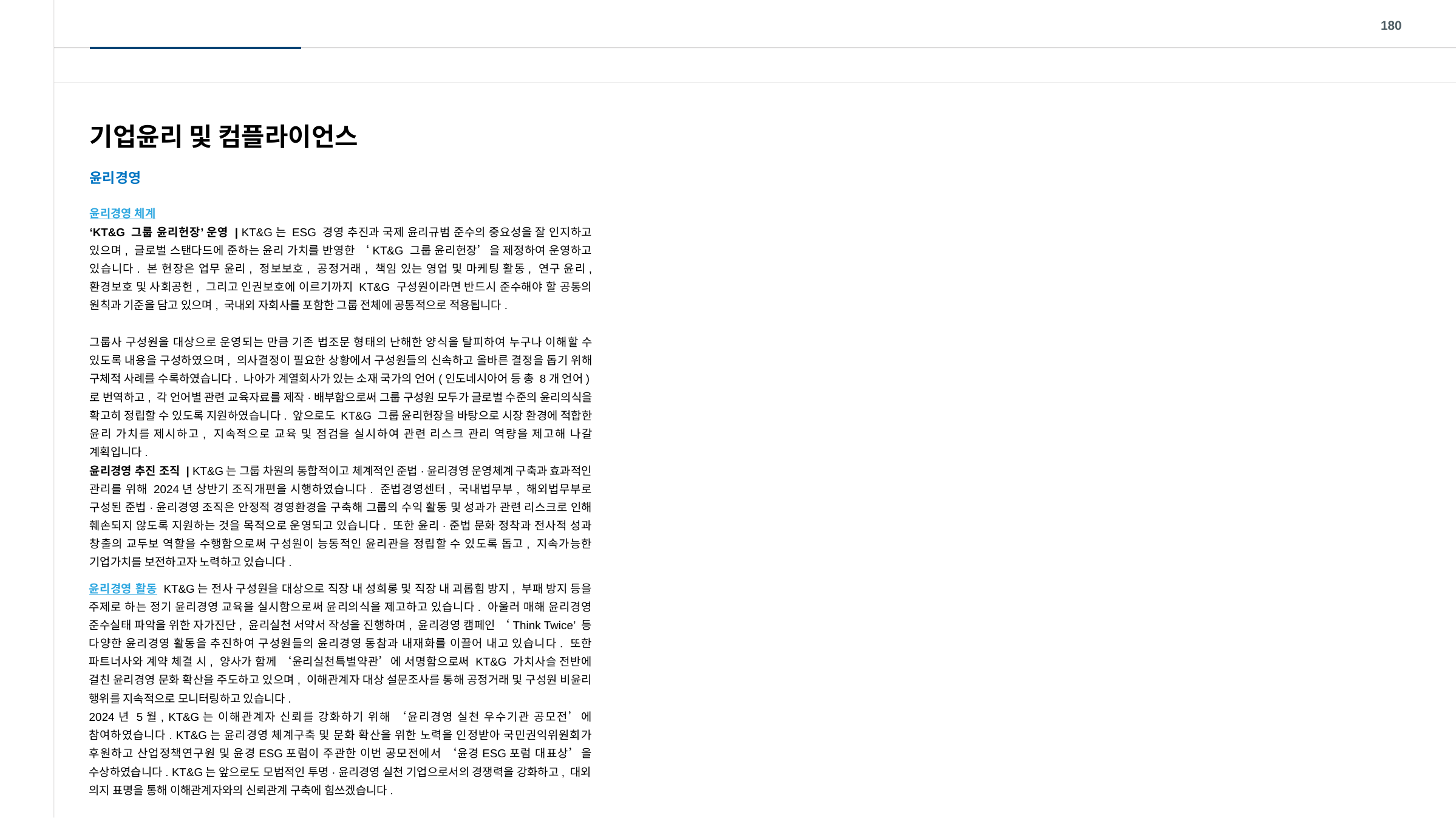

180
기업윤리 및 컴플라이언스
윤리경영
윤리경영 체계
‘KT&G 그룹 윤리헌장’ 운영 | KT&G는 ESG 경영 추진과 국제 윤리규범 준수의 중요성을 잘 인지하고 있으며, 글로벌 스탠다드에 준하는 윤리 가치를 반영한 ‘KT&G 그룹 윤리헌장’을 제정하여 운영하고 있습니다. 본 헌장은 업무 윤리, 정보보호, 공정거래, 책임 있는 영업 및 마케팅 활동, 연구 윤리, 환경보호 및 사회공헌, 그리고 인권보호에 이르기까지 KT&G 구성원이라면 반드시 준수해야 할 공통의 원칙과 기준을 담고 있으며, 국내외 자회사를 포함한 그룹 전체에 공통적으로 적용됩니다.
그룹사 구성원을 대상으로 운영되는 만큼 기존 법조문 형태의 난해한 양식을 탈피하여 누구나 이해할 수 있도록 내용을 구성하였으며, 의사결정이 필요한 상황에서 구성원들의 신속하고 올바른 결정을 돕기 위해 구체적 사례를 수록하였습니다. 나아가 계열회사가 있는 소재 국가의 언어(인도네시아어 등 총 8개 언어)로 번역하고, 각 언어별 관련 교육자료를 제작·배부함으로써 그룹 구성원 모두가 글로벌 수준의 윤리의식을 확고히 정립할 수 있도록 지원하였습니다. 앞으로도 KT&G 그룹 윤리헌장을 바탕으로 시장 환경에 적합한 윤리 가치를 제시하고, 지속적으로 교육 및 점검을 실시하여 관련 리스크 관리 역량을 제고해 나갈 계획입니다.
윤리경영 추진 조직 | KT&G는 그룹 차원의 통합적이고 체계적인 준법·윤리경영 운영체계 구축과 효과적인 관리를 위해 2024년 상반기 조직개편을 시행하였습니다. 준법경영센터, 국내법무부, 해외법무부로 구성된 준법·윤리경영 조직은 안정적 경영환경을 구축해 그룹의 수익 활동 및 성과가 관련 리스크로 인해 훼손되지 않도록 지원하는 것을 목적으로 운영되고 있습니다. 또한 윤리·준법 문화 정착과 전사적 성과 창출의 교두보 역할을 수행함으로써 구성원이 능동적인 윤리관을 정립할 수 있도록 돕고, 지속가능한 기업가치를 보전하고자 노력하고 있습니다.
윤리경영 활동 KT&G는 전사 구성원을 대상으로 직장 내 성희롱 및 직장 내 괴롭힘 방지, 부패 방지 등을 주제로 하는 정기 윤리경영 교육을 실시함으로써 윤리의식을 제고하고 있습니다. 아울러 매해 윤리경영 준수실태 파악을 위한 자가진단, 윤리실천 서약서 작성을 진행하며, 윤리경영 캠페인 ‘Think Twice’ 등 다양한 윤리경영 활동을 추진하여 구성원들의 윤리경영 동참과 내재화를 이끌어 내고 있습니다. 또한 파트너사와 계약 체결 시, 양사가 함께 ‘윤리실천특별약관’에 서명함으로써 KT&G 가치사슬 전반에 걸친 윤리경영 문화 확산을 주도하고 있으며, 이해관계자 대상 설문조사를 통해 공정거래 및 구성원 비윤리 행위를 지속적으로 모니터링하고 있습니다.
2024년 5월, KT&G는 이해관계자 신뢰를 강화하기 위해 ‘윤리경영 실천 우수기관 공모전’에 참여하였습니다. KT&G는 윤리경영 체계구축 및 문화 확산을 위한 노력을 인정받아 국민권익위원회가 후원하고 산업정책연구원 및 윤경ESG포럼이 주관한 이번 공모전에서 ‘윤경ESG포럼 대표상’을 수상하였습니다. KT&G는 앞으로도 모범적인 투명·윤리경영 실천 기업으로서의 경쟁력을 강화하고, 대외 의지 표명을 통해 이해관계자와의 신뢰관계 구축에 힘쓰겠습니다.